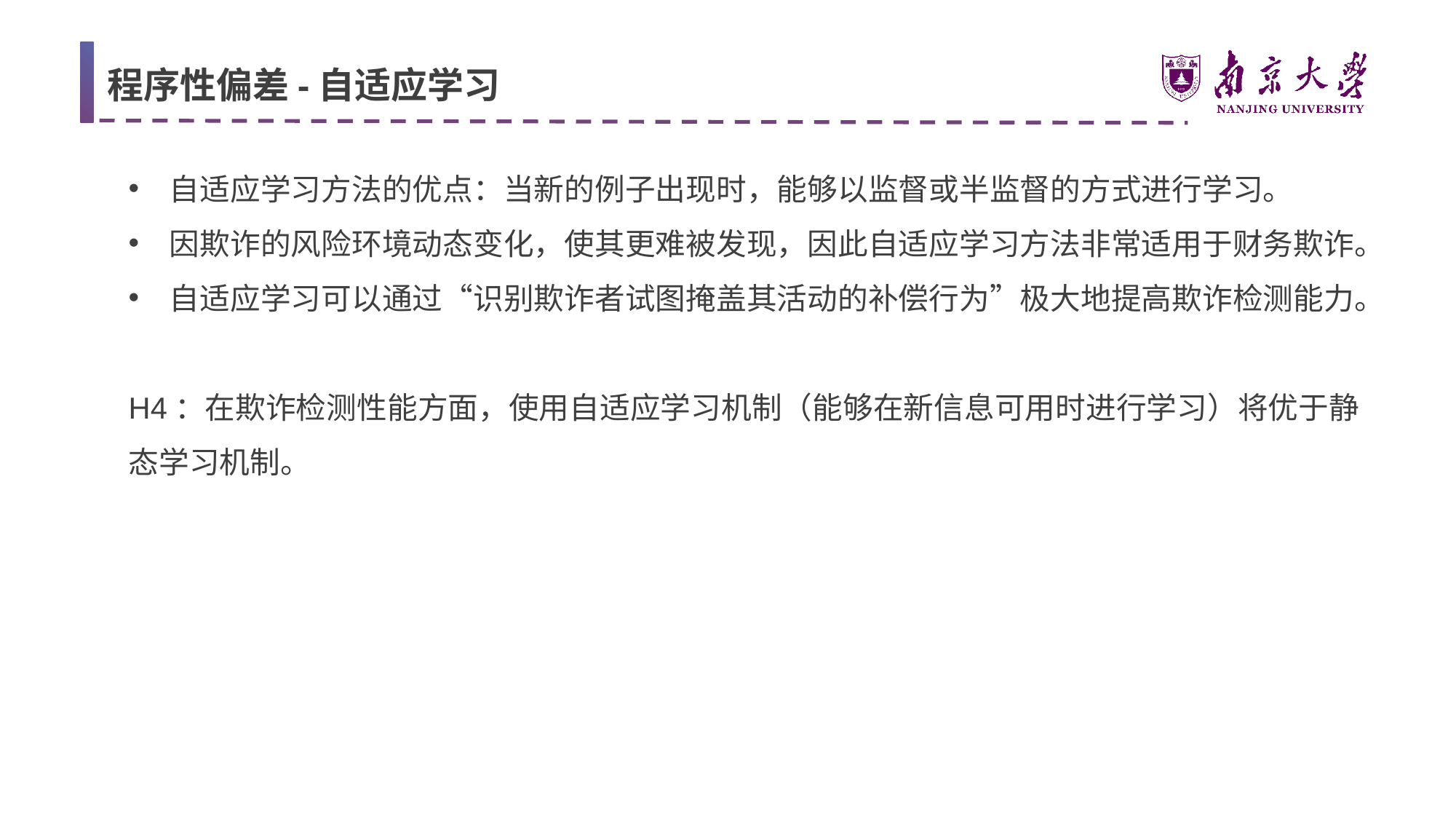

程序性偏差-自适应学习
自适应学习方法的优点：当新的例子出现时，能够以监督或半监督的方式进行学习。
因欺诈的风险环境动态变化，使其更难被发现，因此自适应学习方法非常适用于财务欺诈。
自适应学习可以通过“识别欺诈者试图掩盖其活动的补偿行为”极大地提高欺诈检测能力。

H4：在欺诈检测性能方面，使用自适应学习机制（能够在新信息可用时进行学习）将优于静态学习机制。